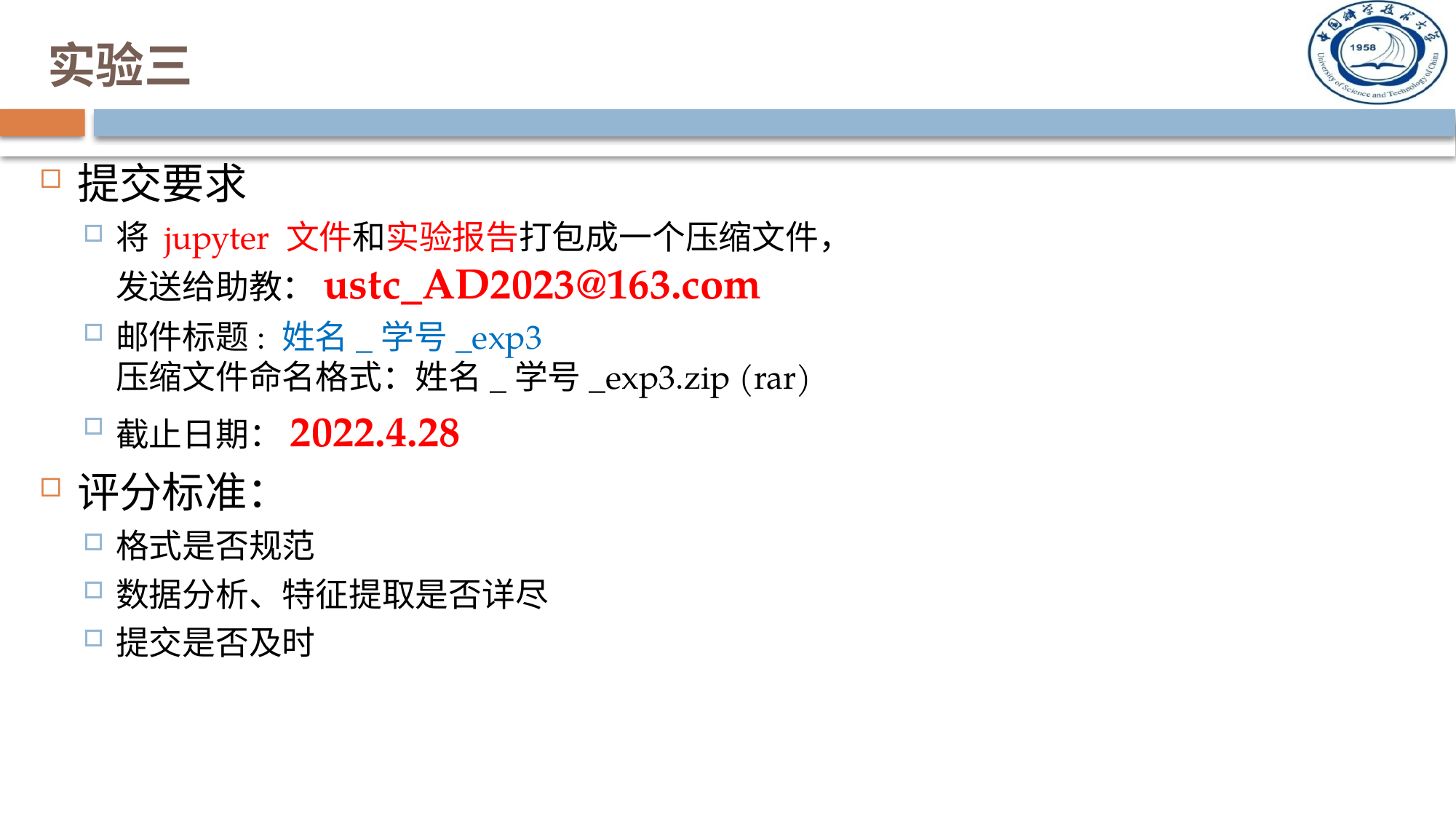

# 实验三
提交要求
将 jupyter 文件和实验报告打包成一个压缩文件，
发送给助教：ustc_AD2023@163.com
邮件标题: 姓名_学号_exp3
压缩文件命名格式：姓名_学号_exp3.zip (rar)
截止日期：2022.4.28
评分标准：
格式是否规范
数据分析、特征提取是否详尽
提交是否及时